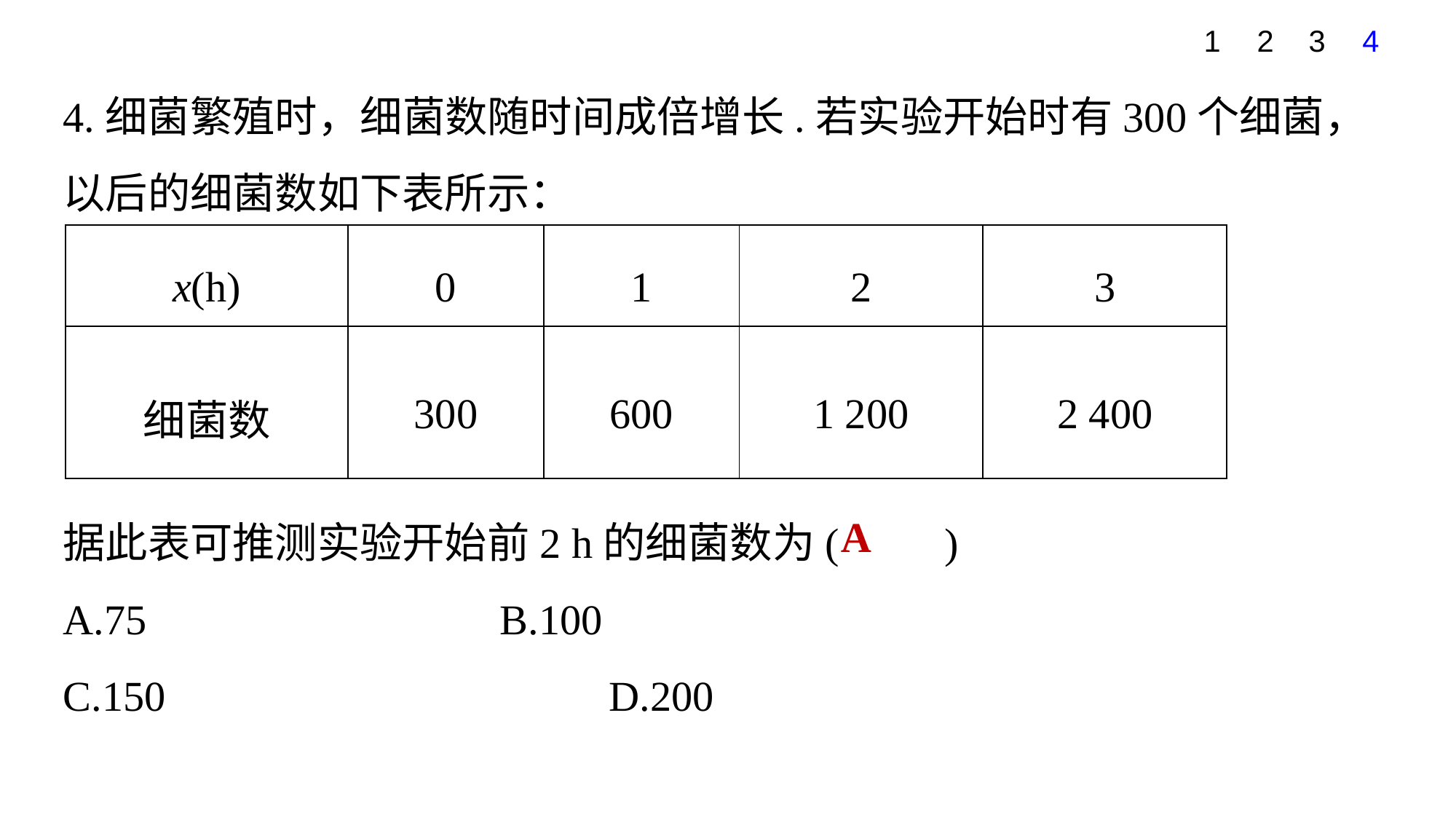

4
1
2
3
4.细菌繁殖时，细菌数随时间成倍增长.若实验开始时有300个细菌，以后的细菌数如下表所示：
| x(h) | 0 | 1 | 2 | 3 |
| --- | --- | --- | --- | --- |
| 细菌数 | 300 | 600 | 1 200 | 2 400 |
据此表可推测实验开始前2 h的细菌数为(　　)
A.75  				B.100
C.150  				D.200
A